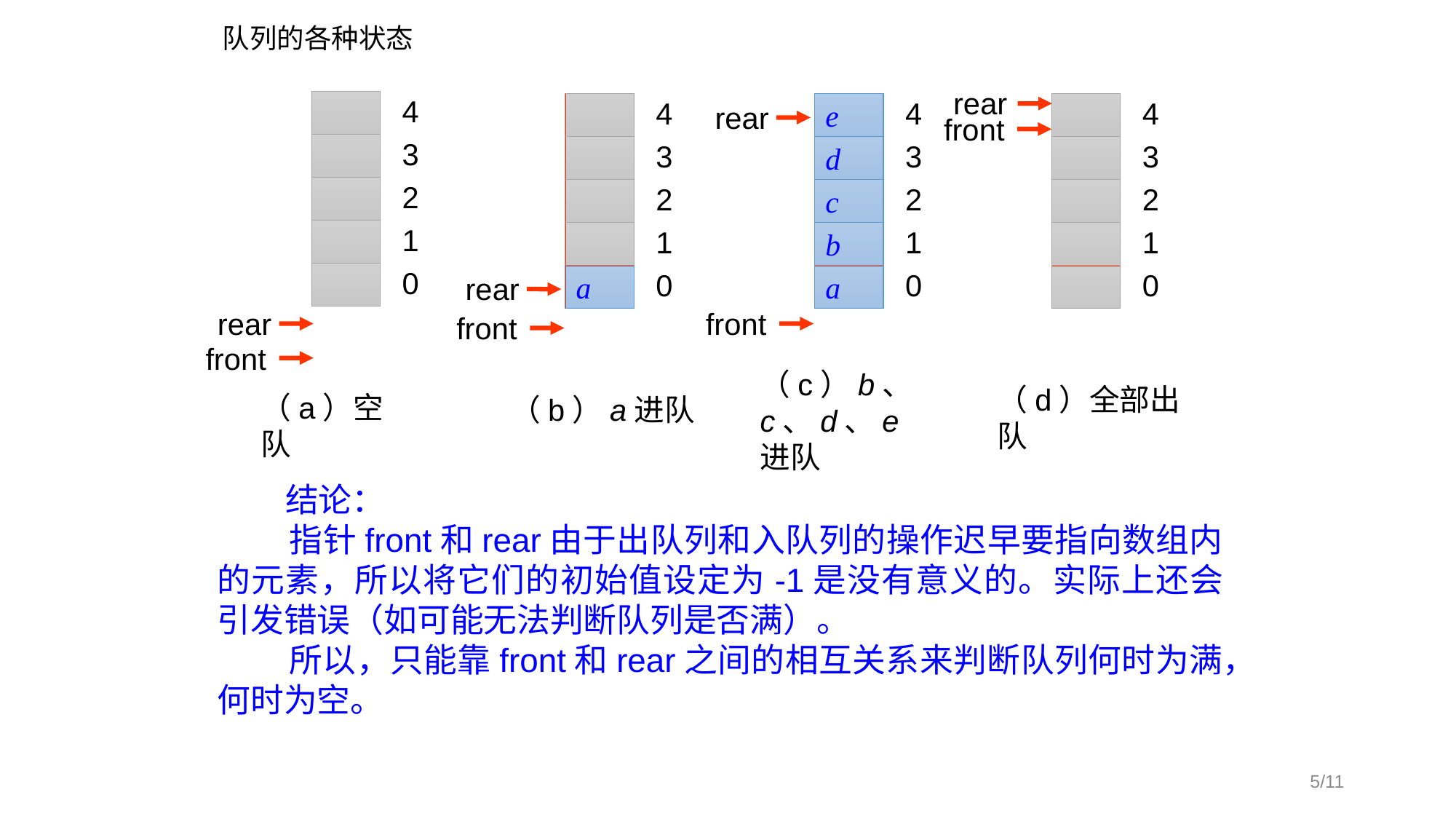

队列的各种状态
rear
4

front

3

2

1

0

4

3

2

1

0

rear

front

4
rear
e

3
d
2
c
1
b
0
a
front

4

3

2

1

0
rear
a

front

（c）b、c、d、e进队
（d）全部出队
（a）空队
（b）a进队
        结论：
        指针front和rear由于出队列和入队列的操作迟早要指向数组内的元素，所以将它们的初始值设定为-1是没有意义的。实际上还会引发错误（如可能无法判断队列是否满）。
        所以，只能靠front和rear之间的相互关系来判断队列何时为满，何时为空。
5/11